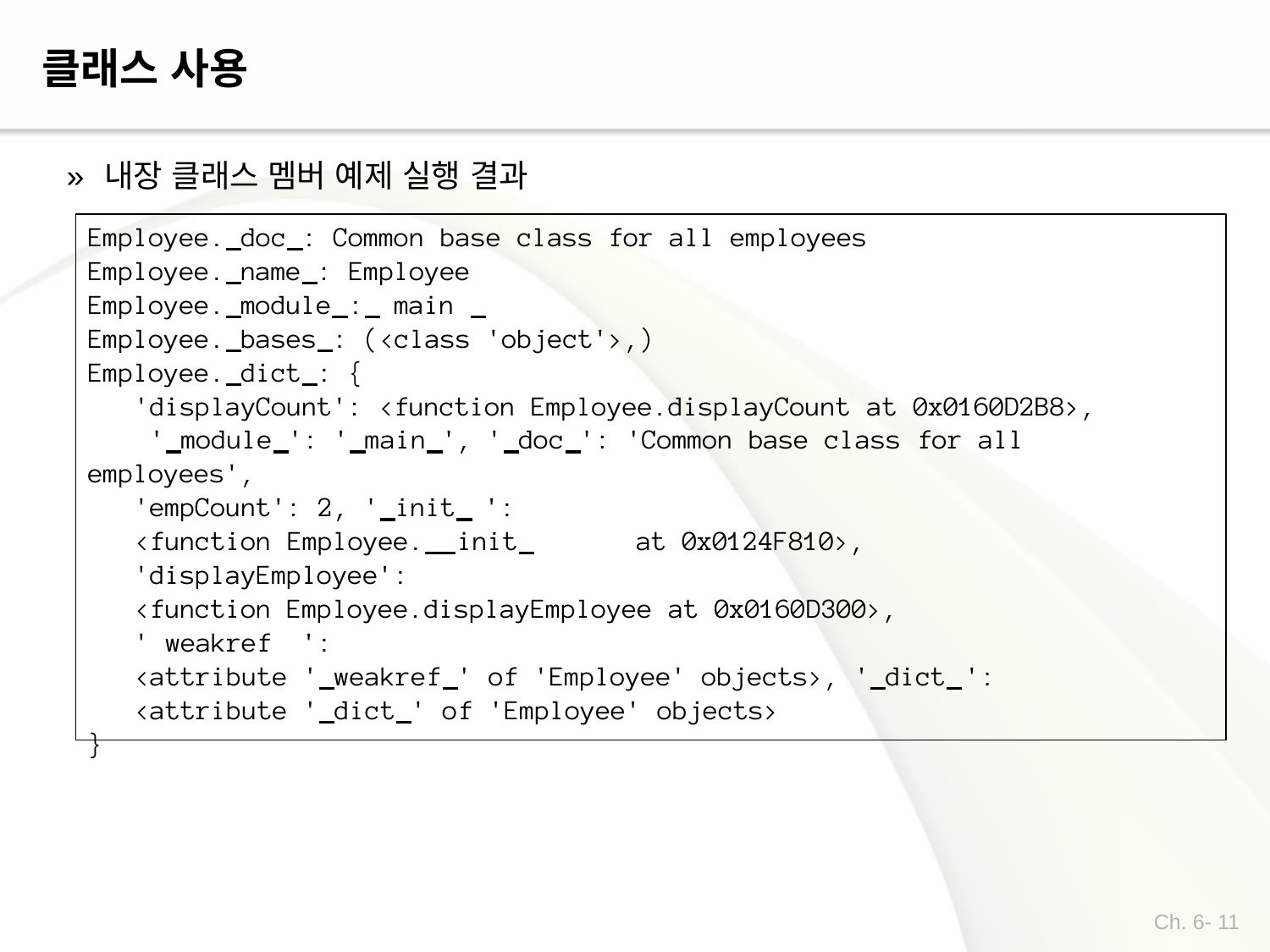

# 클래스 사용
»	내장 클래스 멤버 예제 실행 결과
Employee. doc : Common base class for all employees  Employee. name : Employee
Employee. module : main  	 Employee. bases : (<class 'object'>,)  Employee. dict : {
'displayCount': <function Employee.displayCount at 0x0160D2B8>,  ' module ': ' main ', ' doc ': 'Common base class for all
employees',
'empCount': 2, ' init ':
<function Employee.  init 	at 0x0124F810>, 'displayEmployee':
<function Employee.displayEmployee at 0x0160D300>,
' weakref ':
<attribute ' weakref ' of 'Employee' objects>, ' dict ':
<attribute ' dict ' of 'Employee' objects>
}

Ch. 6- 11